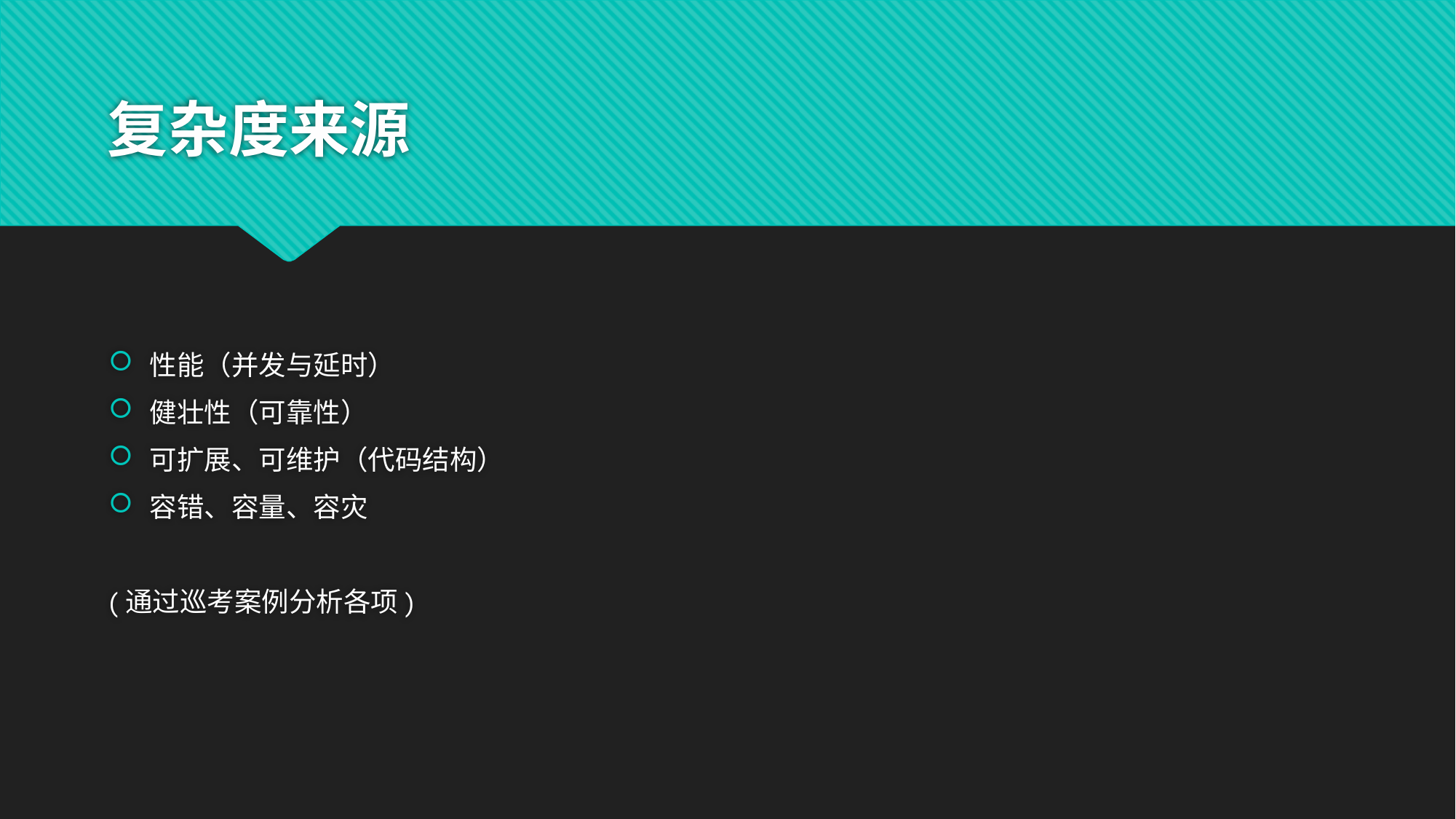

# 复杂度来源
性能（并发与延时）
健壮性（可靠性）
可扩展、可维护（代码结构）
容错、容量、容灾

(通过巡考案例分析各项)